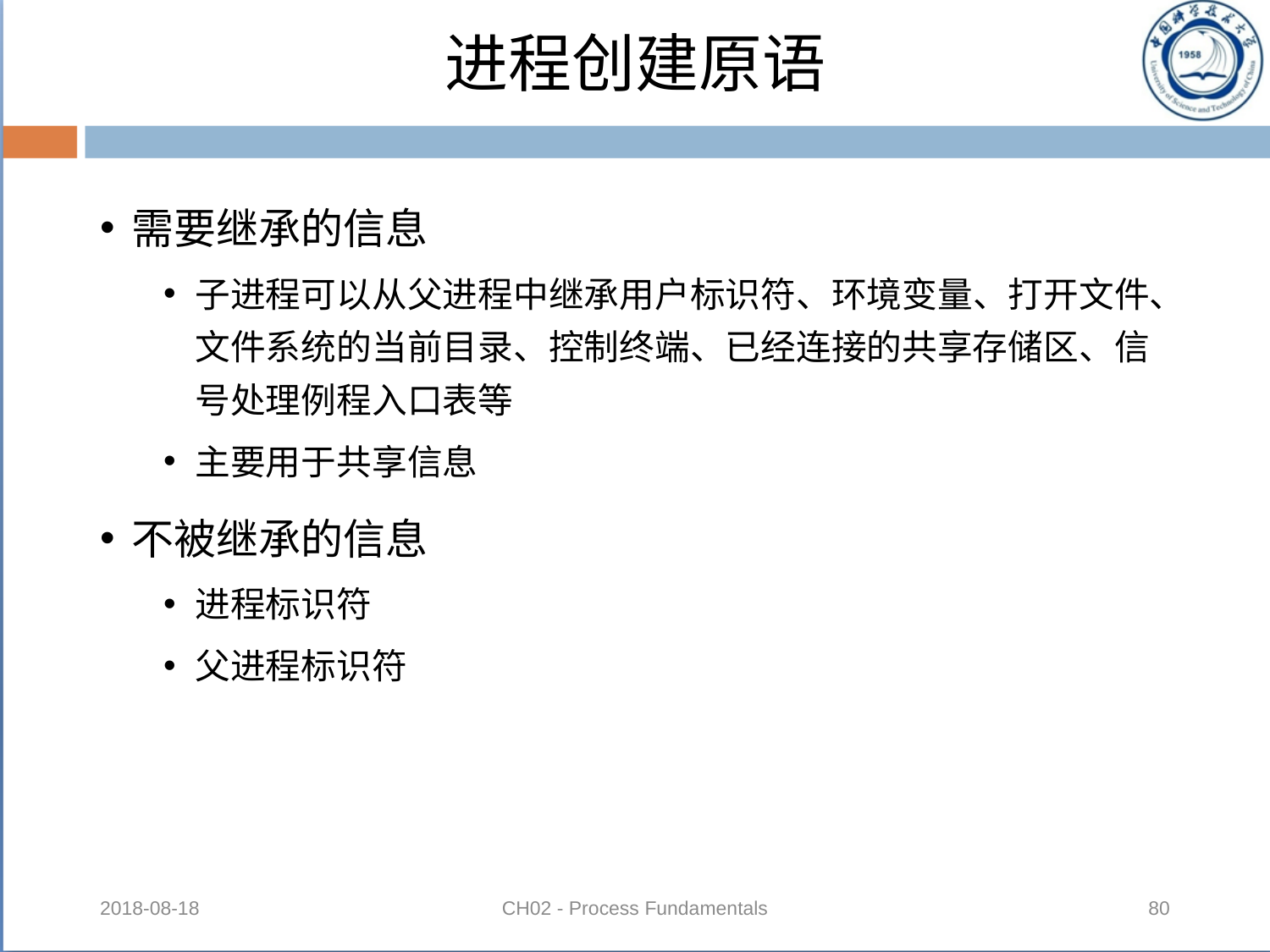

# 进程创建原语
需要继承的信息
子进程可以从父进程中继承用户标识符、环境变量、打开文件、文件系统的当前目录、控制终端、已经连接的共享存储区、信号处理例程入口表等
主要用于共享信息
不被继承的信息
进程标识符
父进程标识符
2018-08-18
CH02 - Process Fundamentals
80